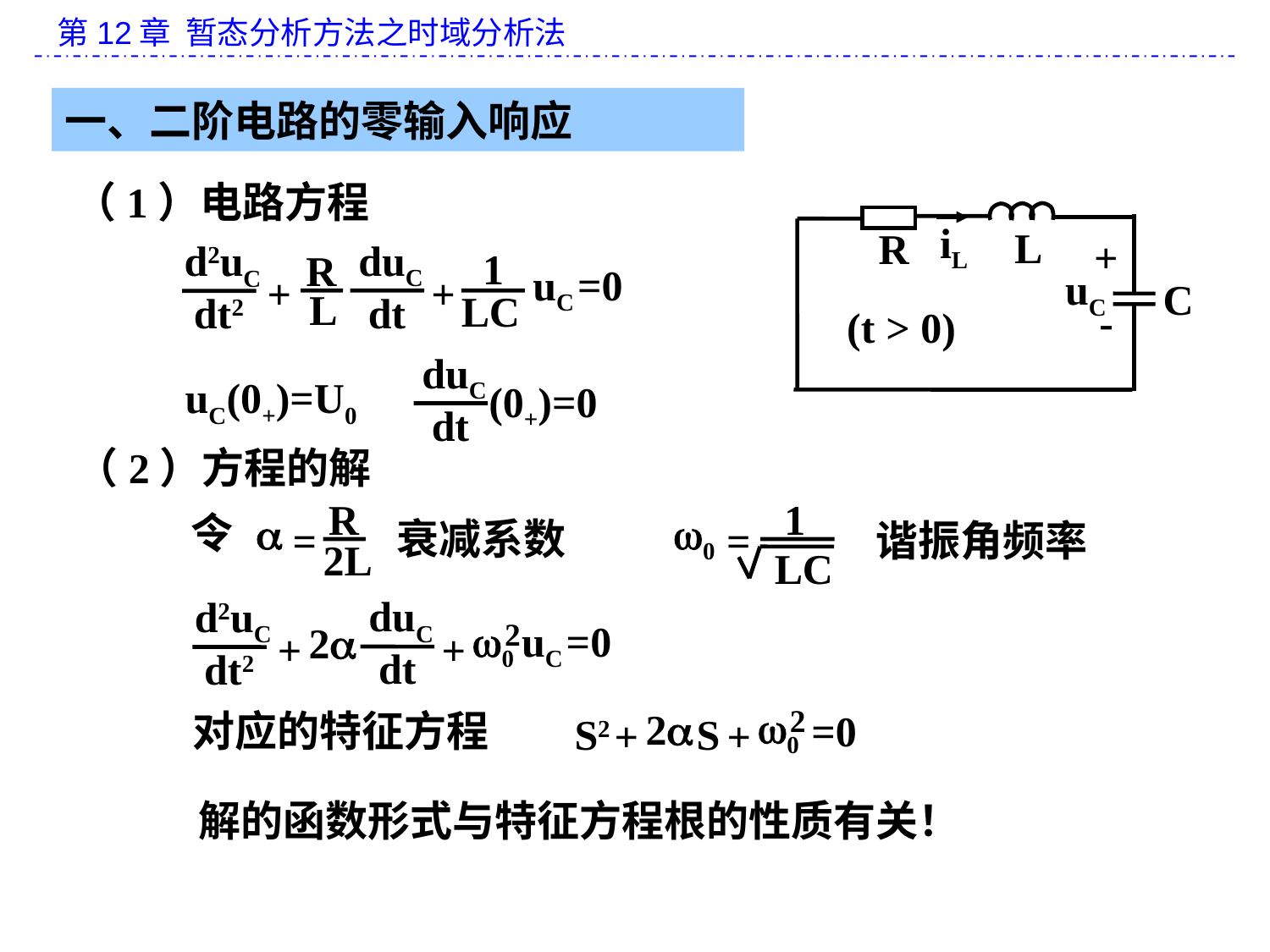

一、二阶电路的零输入响应
（1）电路方程

iL

L

R

+
uC
C
-

(t > 0)

duC
dt

d2uC
dt2

1
LC

R
L

uC
=0
+
+
duC
dt

   (0+)=0
uC(0+)=U0
（2）方程的解
R
α
=
2L

令
衰减系数
1
ω0
=
LC

谐振角频率
duC
dt

d2uC
dt2

ω0
2
uC
=0
2α
+
+
ω0
2
2α
=0
S2
S
+
+
对应的特征方程
解的函数形式与特征方程根的性质有关！